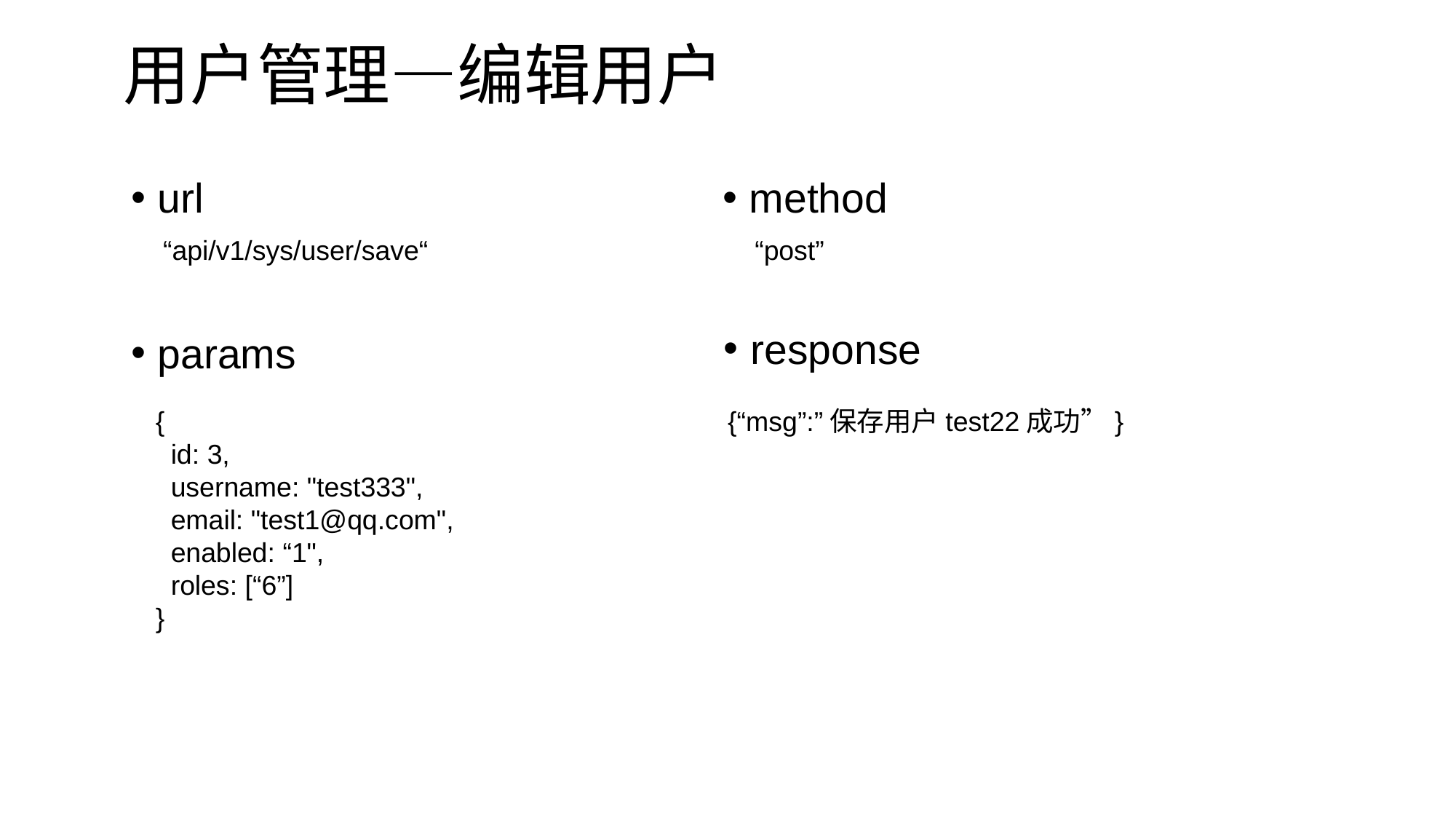

# 用户管理—编辑用户
method
url
“post”
“api/v1/sys/user/save“
response
params
{“msg”:”保存用户test22成功”}
{
  id: 3,
  username: "test333",
  email: "test1@qq.com",
  enabled: “1",
  roles: [“6”]
}